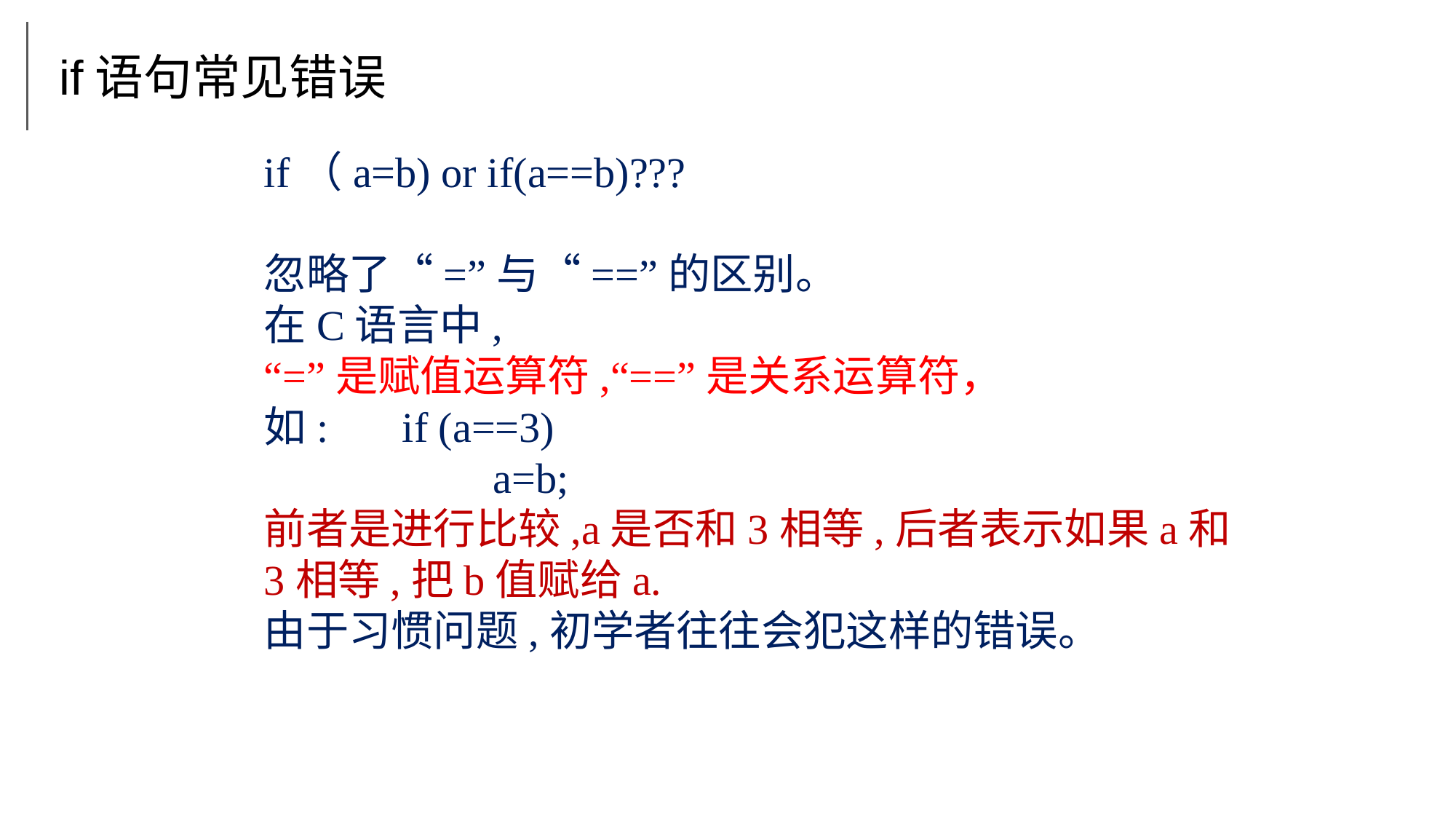

if语句常见错误
	if（a=b) or if(a==b)???

	忽略了“=”与“==”的区别。
	在C语言中,
	“=”是赋值运算符,“==”是关系运算符，
	如:       if (a==3)
			 a=b;
	前者是进行比较,a是否和3相等,后者表示如果a和3相等,把b值赋给a.
	由于习惯问题,初学者往往会犯这样的错误。